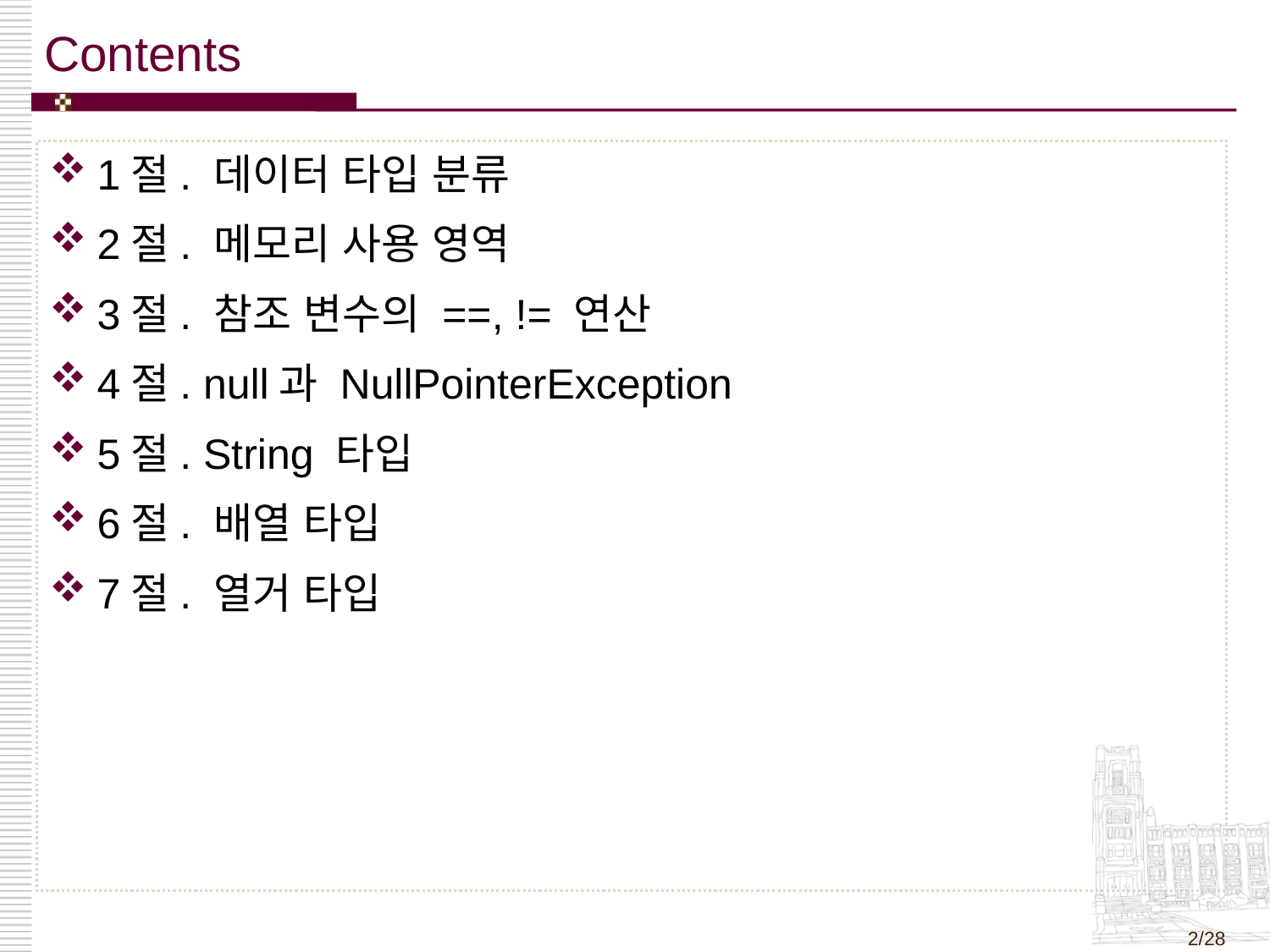

1절. 데이터 타입 분류
2절. 메모리 사용 영역
3절. 참조 변수의 ==, != 연산
4절. null과 NullPointerException
5절. String 타입
6절. 배열 타입
7절. 열거 타입